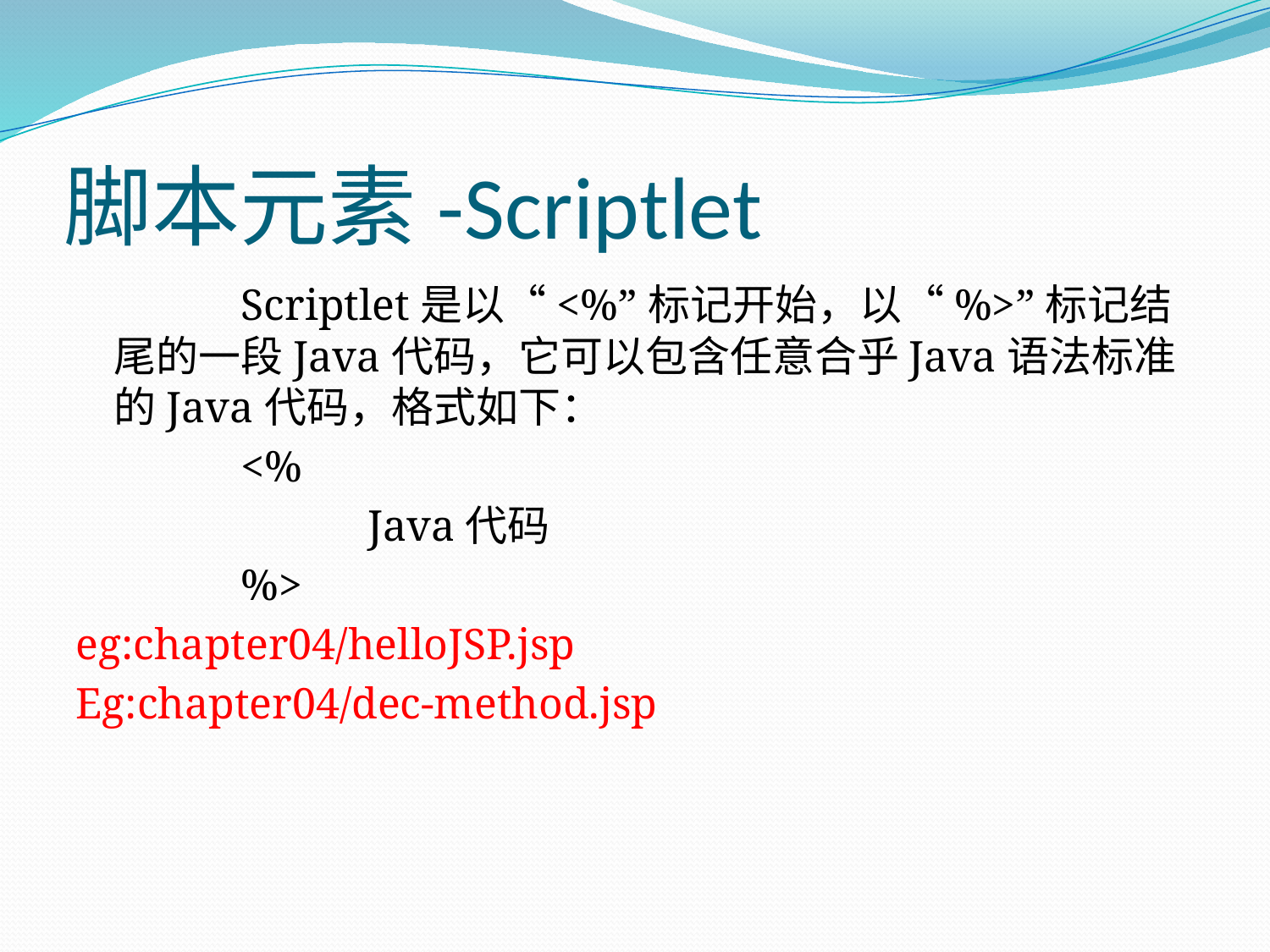

# 脚本元素-Scriptlet
		Scriptlet是以“<%”标记开始，以“%>”标记结尾的一段Java代码，它可以包含任意合乎Java语法标准的Java代码，格式如下：
		<%
  			Java代码
		%>
eg:chapter04/helloJSP.jsp
Eg:chapter04/dec-method.jsp